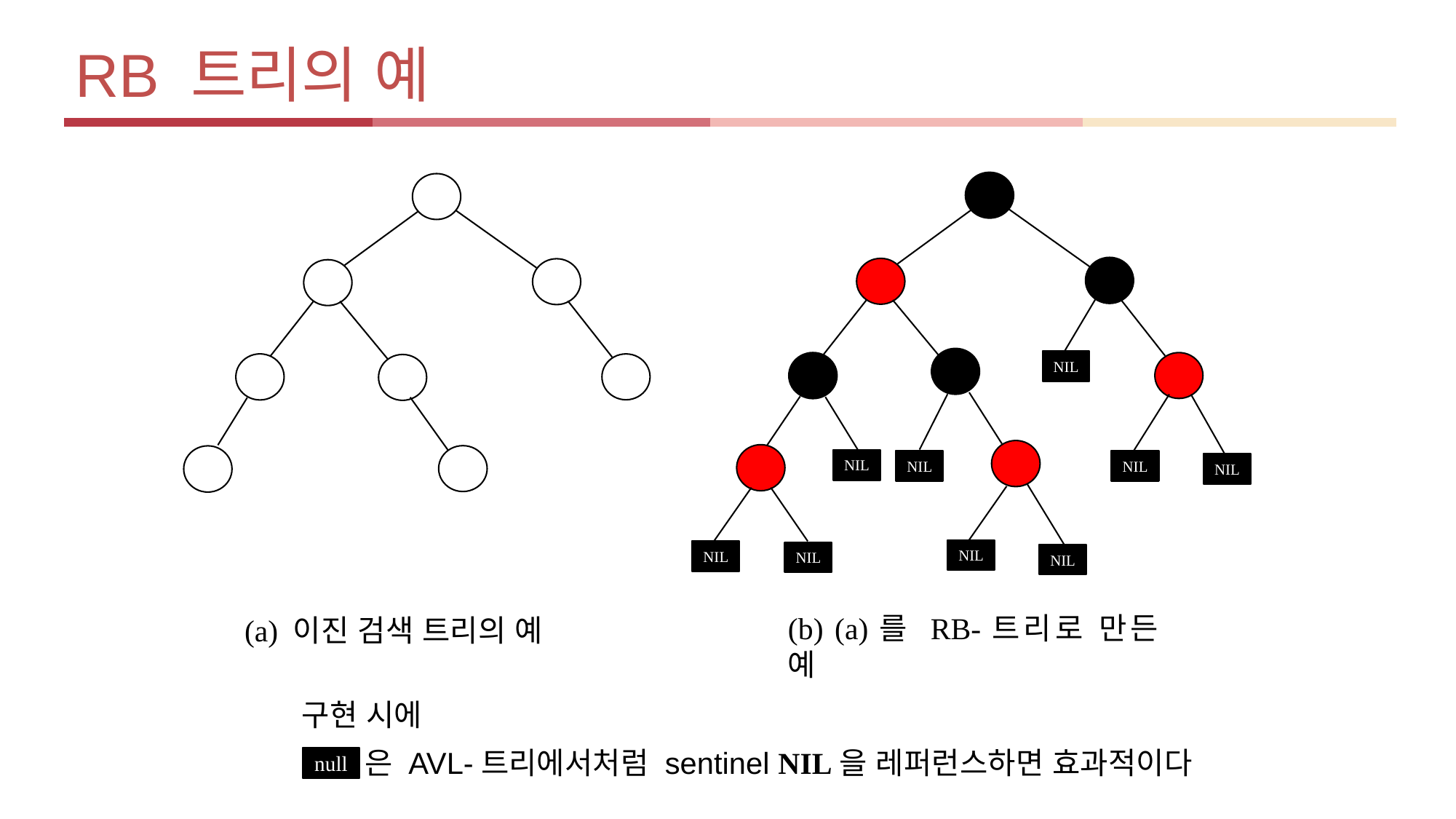

RB 트리의 예

NIL

NIL
NIL
NIL
NIL

NIL
NIL
NIL
NIL
(b) (a)를 RB-트리로 만든 예
(a) 이진 검색 트리의 예
구현 시에
은 AVL-트리에서처럼 sentinel NIL을 레퍼런스하면 효과적이다
null